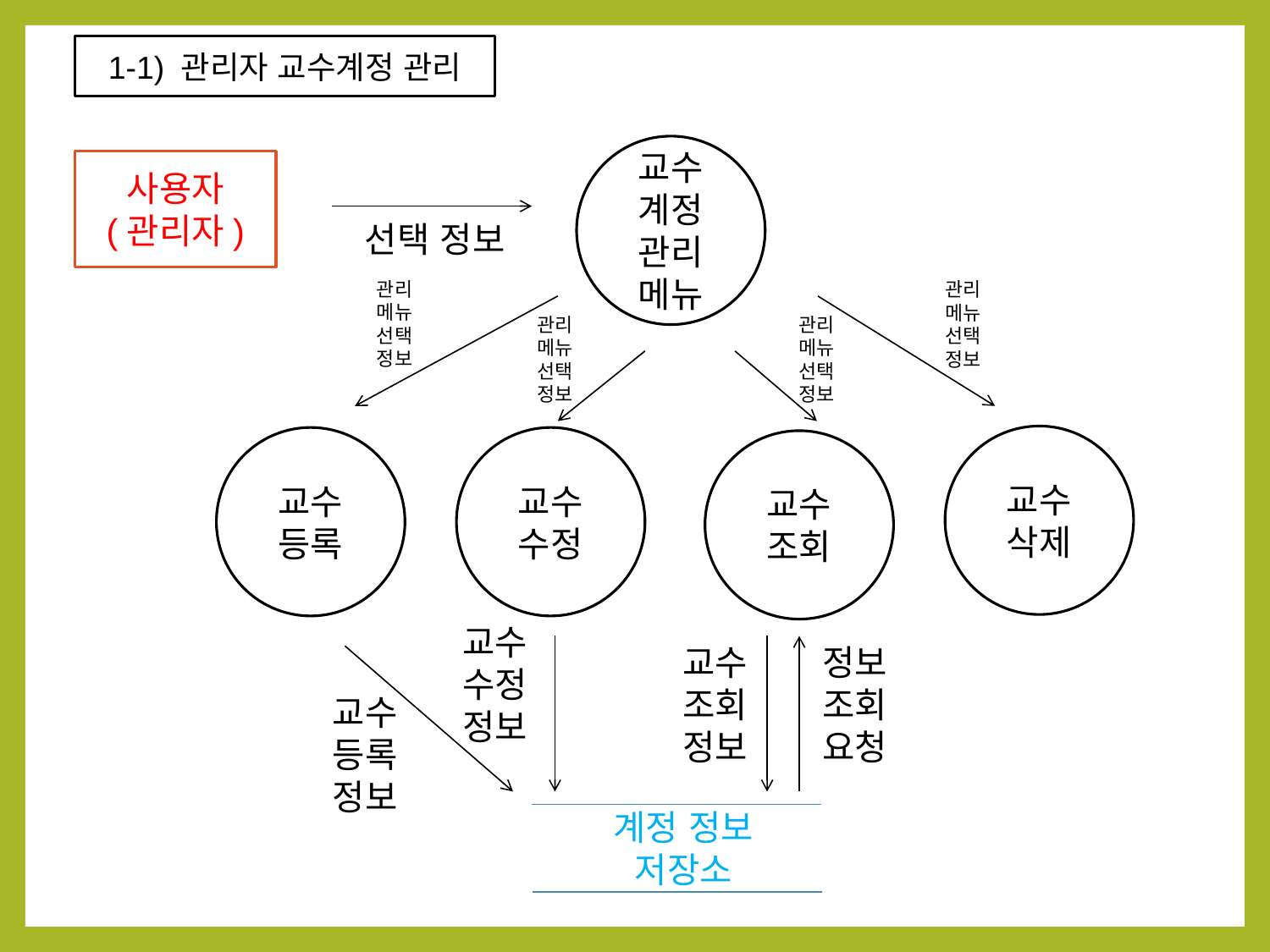

1-1) 관리자 교수계정 관리
교수
계정
관리
메뉴
사용자
(관리자)
선택 정보
관리
메뉴
선택
정보
관리
메뉴
선택
정보
관리
메뉴
선택
정보
관리
메뉴
선택
정보
교수
삭제
교수
등록
교수
수정
교수
조회
교수
수정
정보
교수
조회
정보
정보
조회
요청
교수
등록
정보
계정 정보
저장소